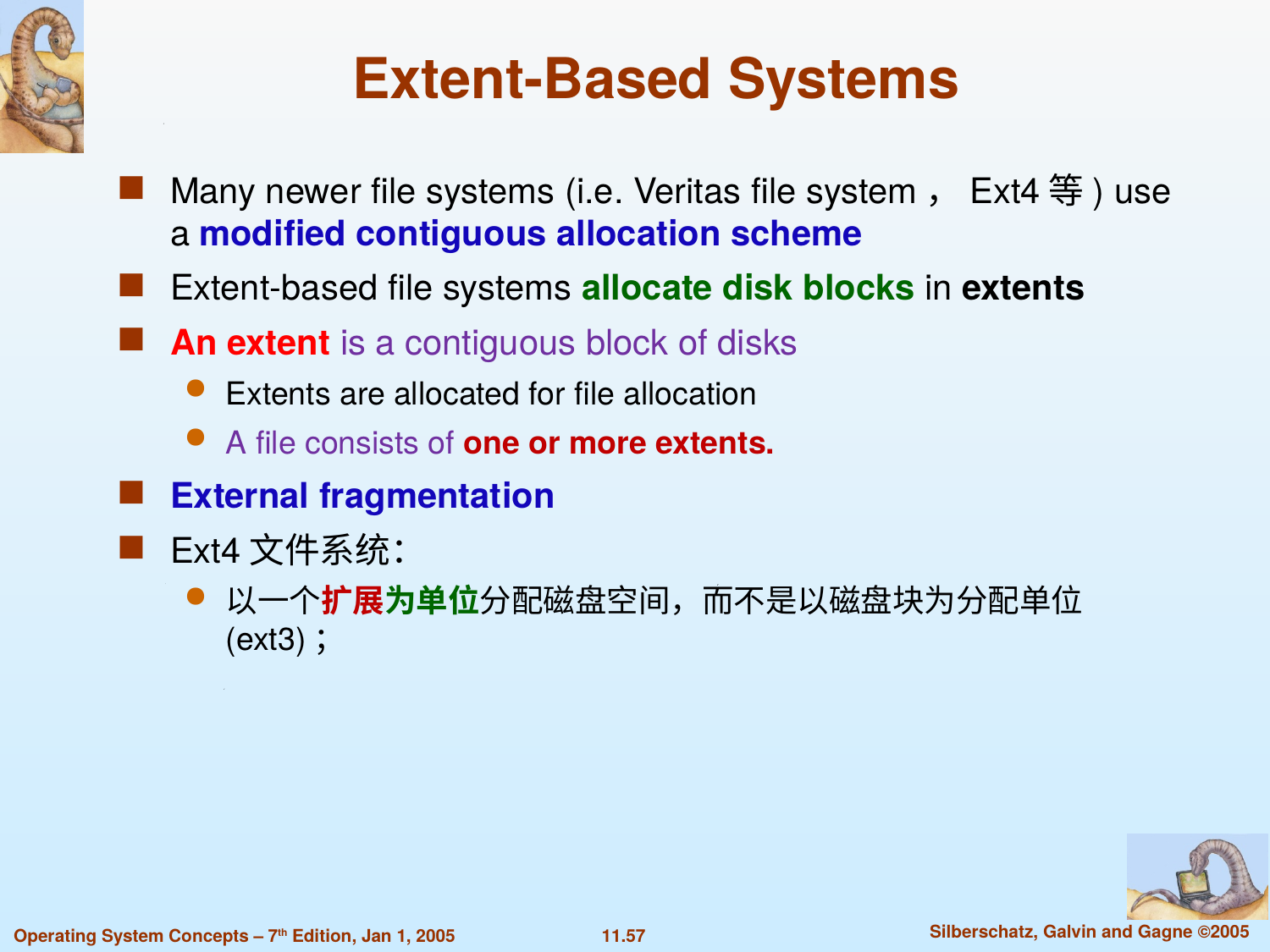

Extent-Based Systems
Many newer file systems (i.e. Veritas file system，Ext4等) use a modified contiguous allocation scheme
Extent-based file systems allocate disk blocks in extents
An extent is a contiguous block of disks
Extents are allocated for file allocation
A file consists of one or more extents.
External fragmentation
Ext4文件系统：
以一个扩展为单位分配磁盘空间，而不是以磁盘块为分配单位(ext3)；